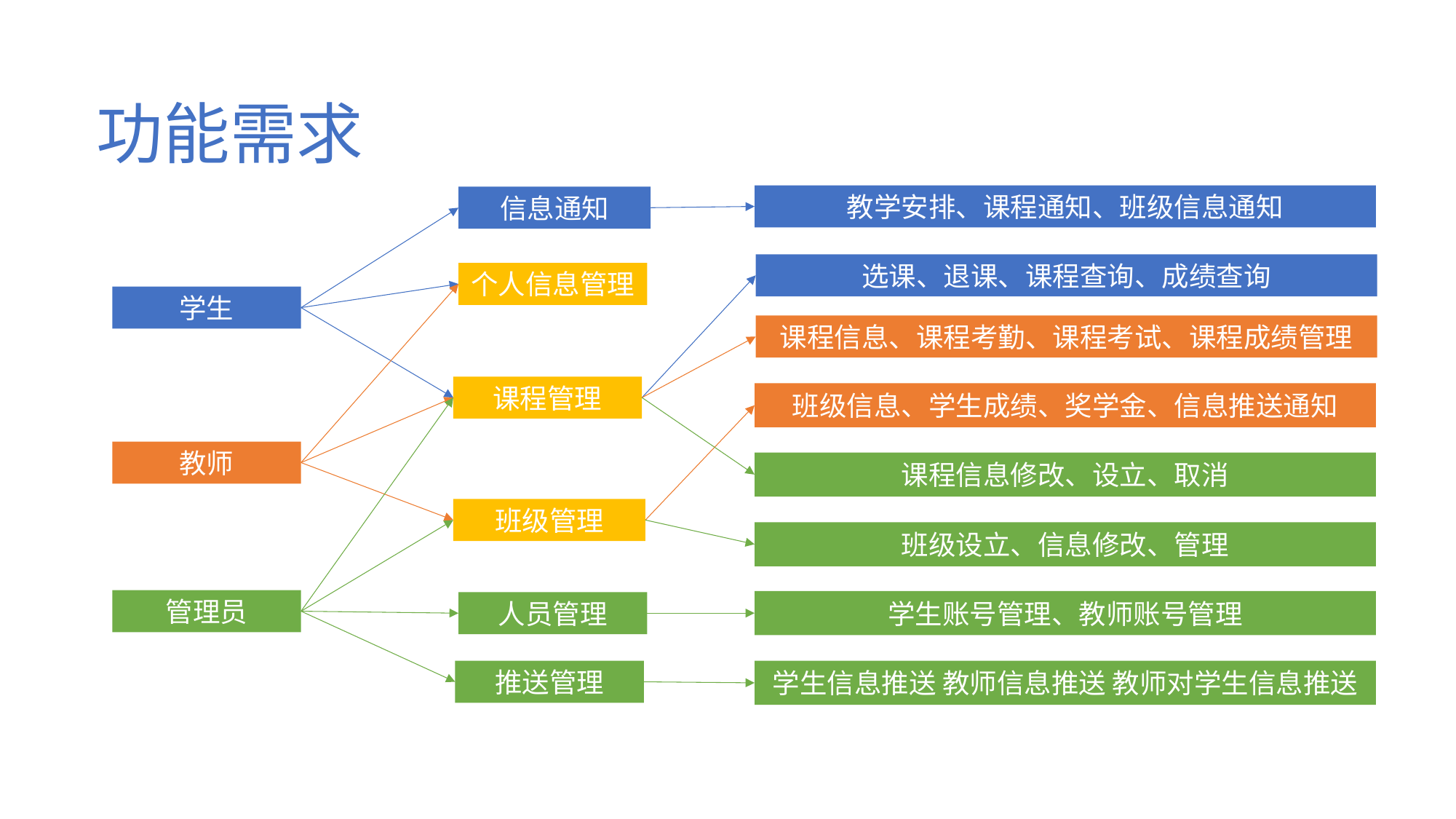

功能需求
教学安排、课程通知、班级信息通知
信息通知
选课、退课、课程查询、成绩查询
个人信息管理
学生
课程信息、课程考勤、课程考试、课程成绩管理
课程管理
班级信息、学生成绩、奖学金、信息推送通知
教师
课程信息修改、设立、取消
班级管理
班级设立、信息修改、管理
管理员
学生账号管理、教师账号管理
人员管理
推送管理
学生信息推送 教师信息推送 教师对学生信息推送